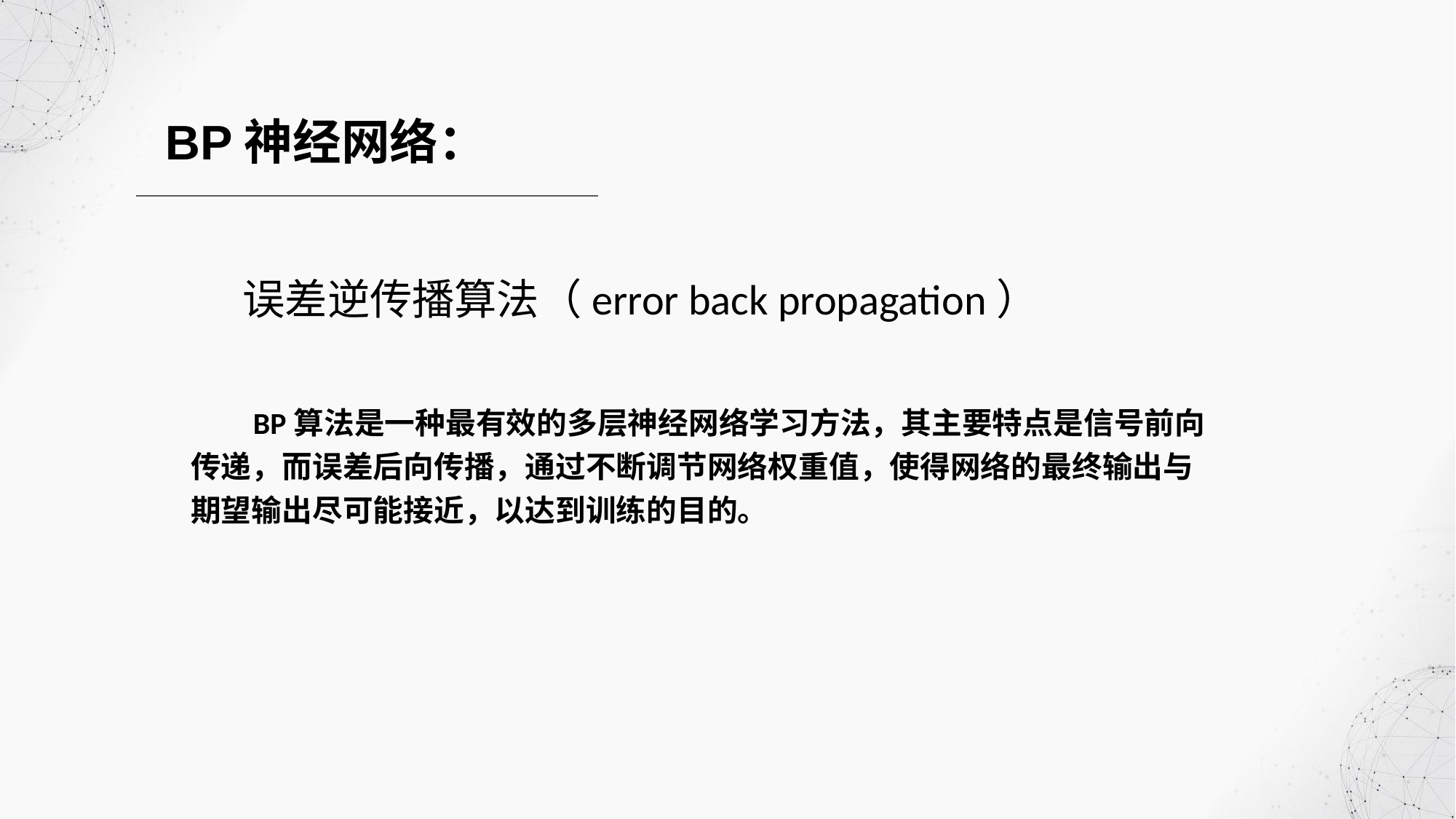

BP神经网络：
误差逆传播算法（error back propagation）
         BP算法是一种最有效的多层神经网络学习方法，其主要特点是信号前向传递，而误差后向传播，通过不断调节网络权重值，使得网络的最终输出与期望输出尽可能接近，以达到训练的目的。